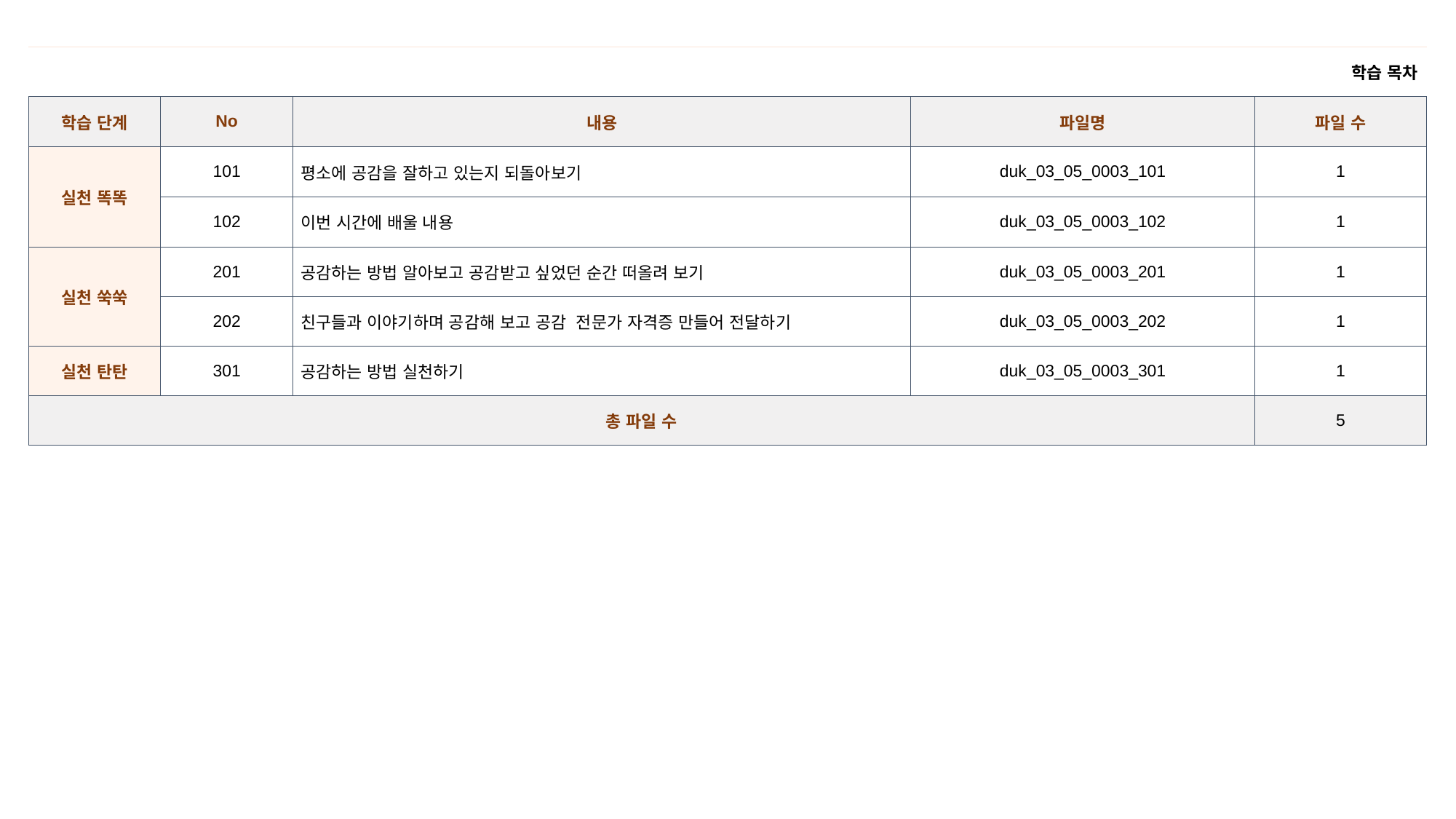

| 학습 목차 |  |  |  |  |
| --- | --- | --- | --- | --- |
| 학습 단계 | No | 내용 | 파일명 | 파일 수 |
| 실천 똑똑 | 101 | 평소에 공감을 잘하고 있는지 되돌아보기 | duk\_03\_05\_0003\_101 | 1 |
|  | 102 | 이번 시간에 배울 내용 | duk\_03\_05\_0003\_102 | 1 |
| 실천 쑥쑥 | 201 | 공감하는 방법 알아보고 공감받고 싶었던 순간 떠올려 보기 | duk\_03\_05\_0003\_201 | 1 |
|  | 202 | 친구들과 이야기하며 공감해 보고 공감 전문가 자격증 만들어 전달하기 | duk\_03\_05\_0003\_202 | 1 |
| 실천 탄탄 | 301 | 공감하는 방법 실천하기 | duk\_03\_05\_0003\_301 | 1 |
| 총 파일 수 |  |  |  | 5 |